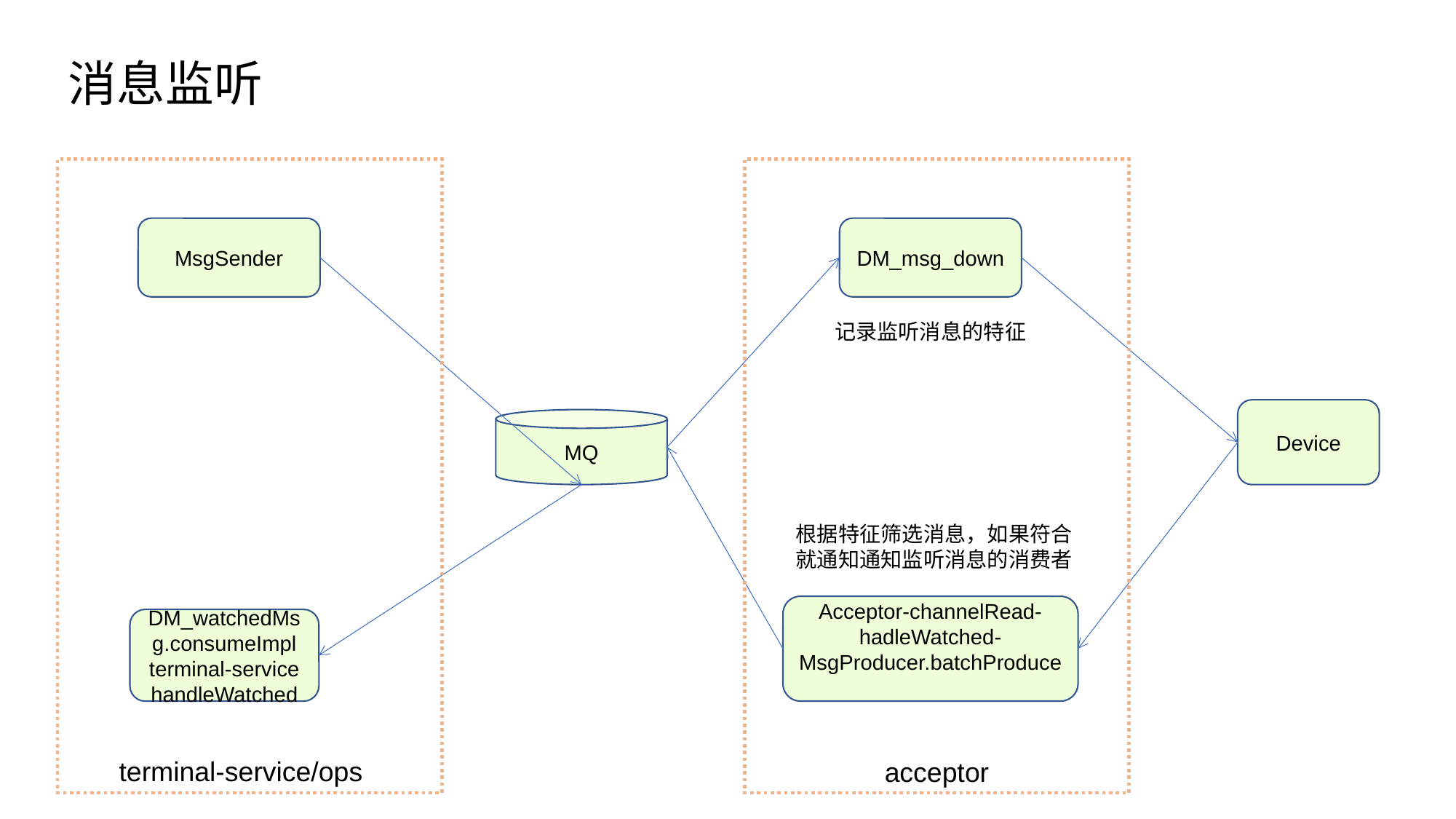

# 消息监听

MsgSender
DM_msg_down
记录监听消息的特征
Device
MQ

根据特征筛选消息，如果符合
就通知通知监听消息的消费者
Acceptor-channelRead-hadleWatched-
MsgProducer.batchProduce

DM_watchedMsg.consumeImpl
terminal-service
handleWatched
terminal-service/ops
acceptor